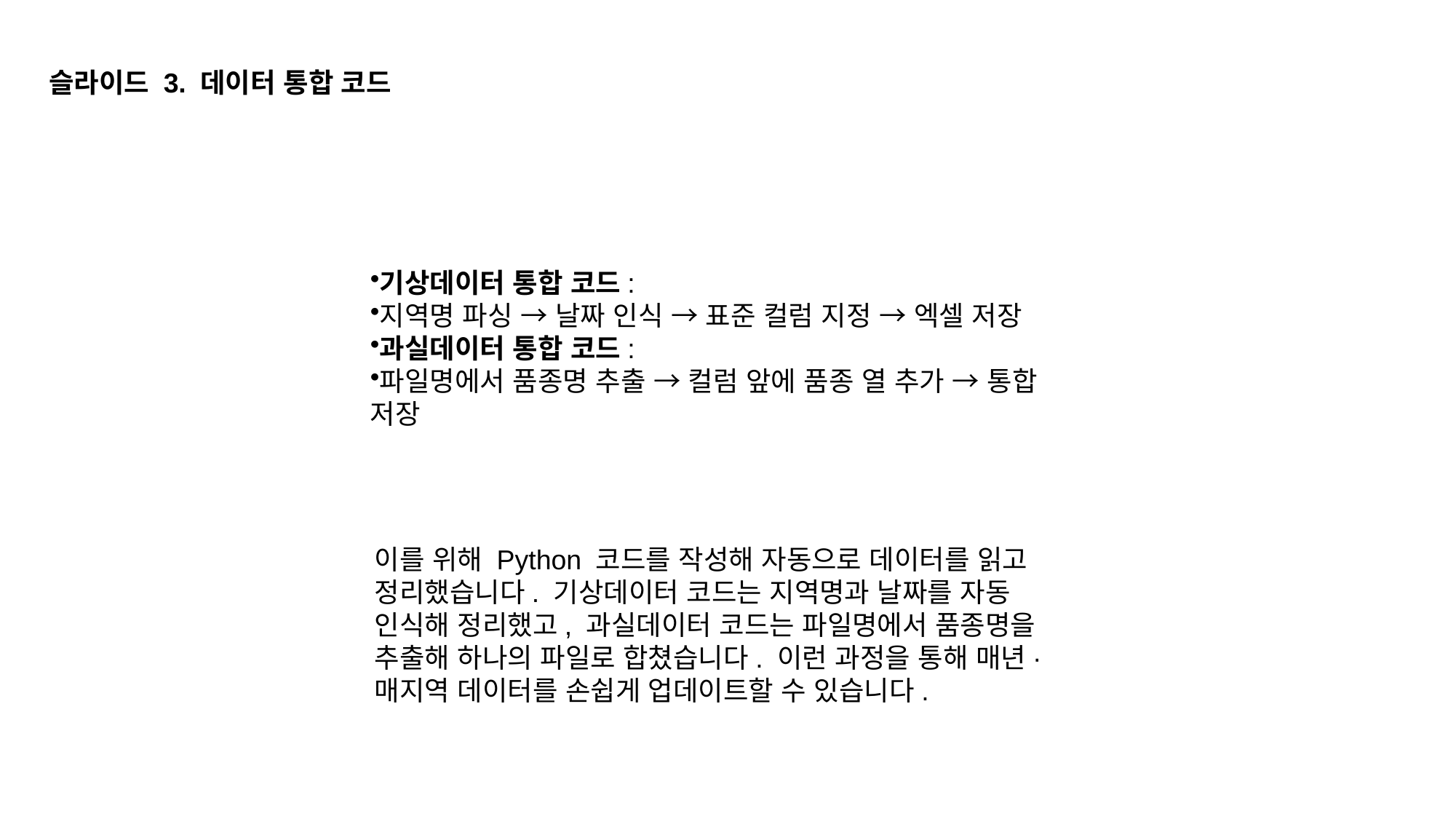

슬라이드 3. 데이터 통합 코드
기상데이터 통합 코드:
지역명 파싱 → 날짜 인식 → 표준 컬럼 지정 → 엑셀 저장
과실데이터 통합 코드:
파일명에서 품종명 추출 → 컬럼 앞에 품종 열 추가 → 통합 저장

이를 위해 Python 코드를 작성해 자동으로 데이터를 읽고 정리했습니다. 기상데이터 코드는 지역명과 날짜를 자동 인식해 정리했고, 과실데이터 코드는 파일명에서 품종명을 추출해 하나의 파일로 합쳤습니다. 이런 과정을 통해 매년·매지역 데이터를 손쉽게 업데이트할 수 있습니다.